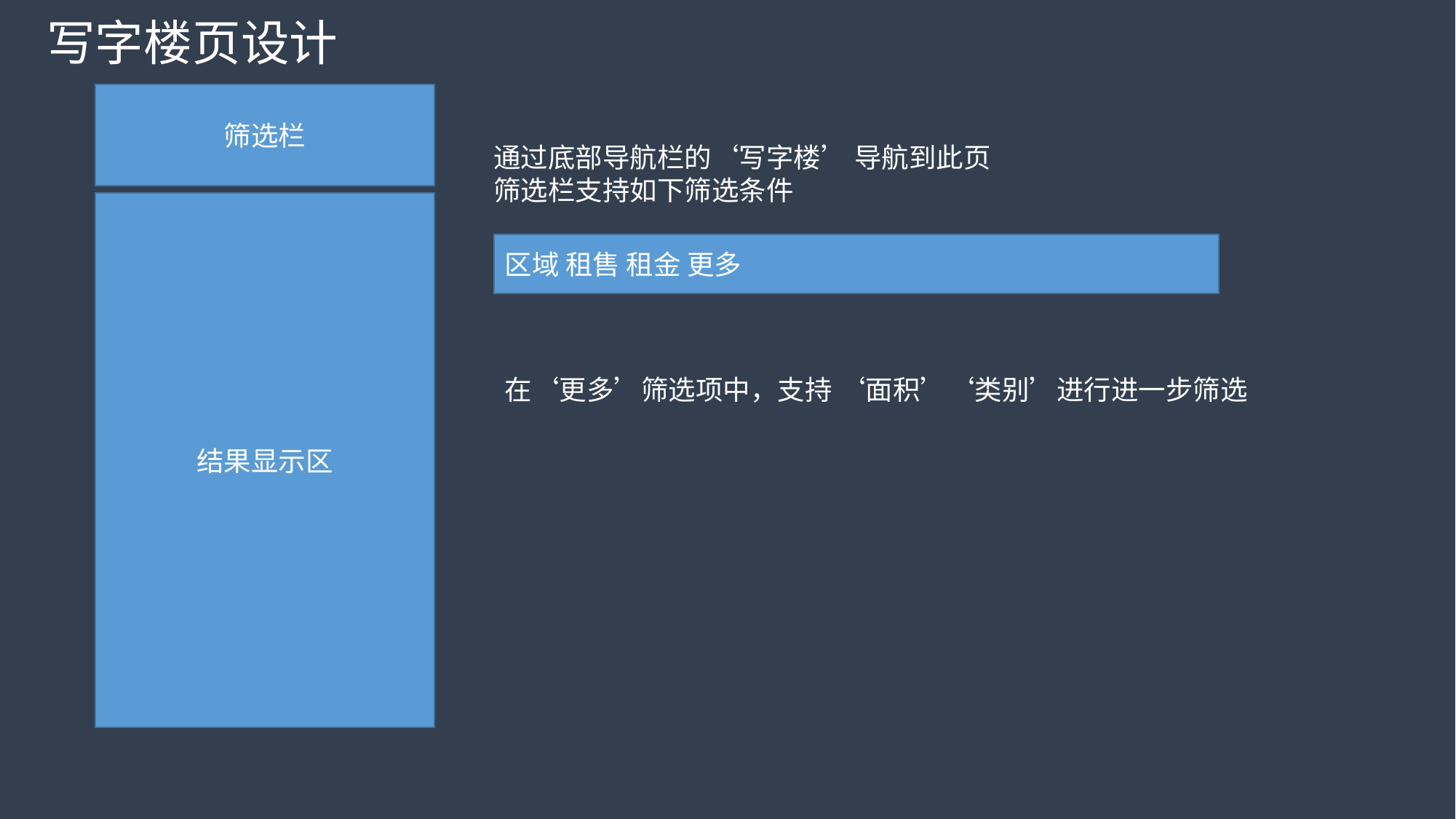

写字楼页设计
筛选栏
通过底部导航栏的‘写字楼’ 导航到此页
筛选栏支持如下筛选条件
结果显示区
区域 租售 租金 更多
在‘更多’筛选项中，支持 ‘面积’‘类别’进行进一步筛选